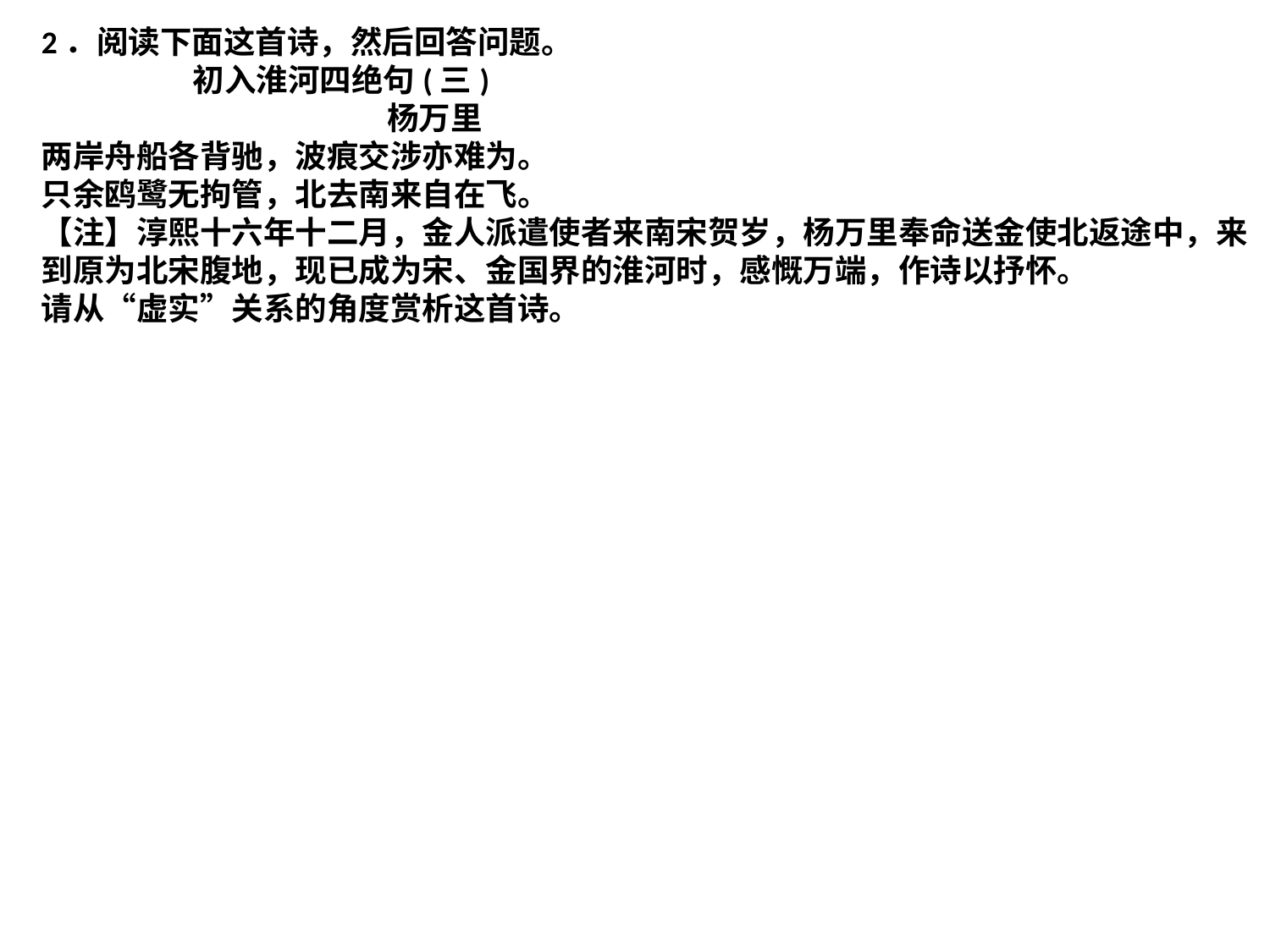

2．阅读下面这首诗，然后回答问题。
                    初入淮河四绝句(三)
                                               杨万里
两岸舟船各背驰，波痕交涉亦难为。
只余鸥鹭无拘管，北去南来自在飞。
【注】淳熙十六年十二月，金人派遣使者来南宋贺岁，杨万里奉命送金使北返途中，来到原为北宋腹地，现已成为宋、金国界的淮河时，感慨万端，作诗以抒怀。
请从“虚实”关系的角度赏析这首诗。